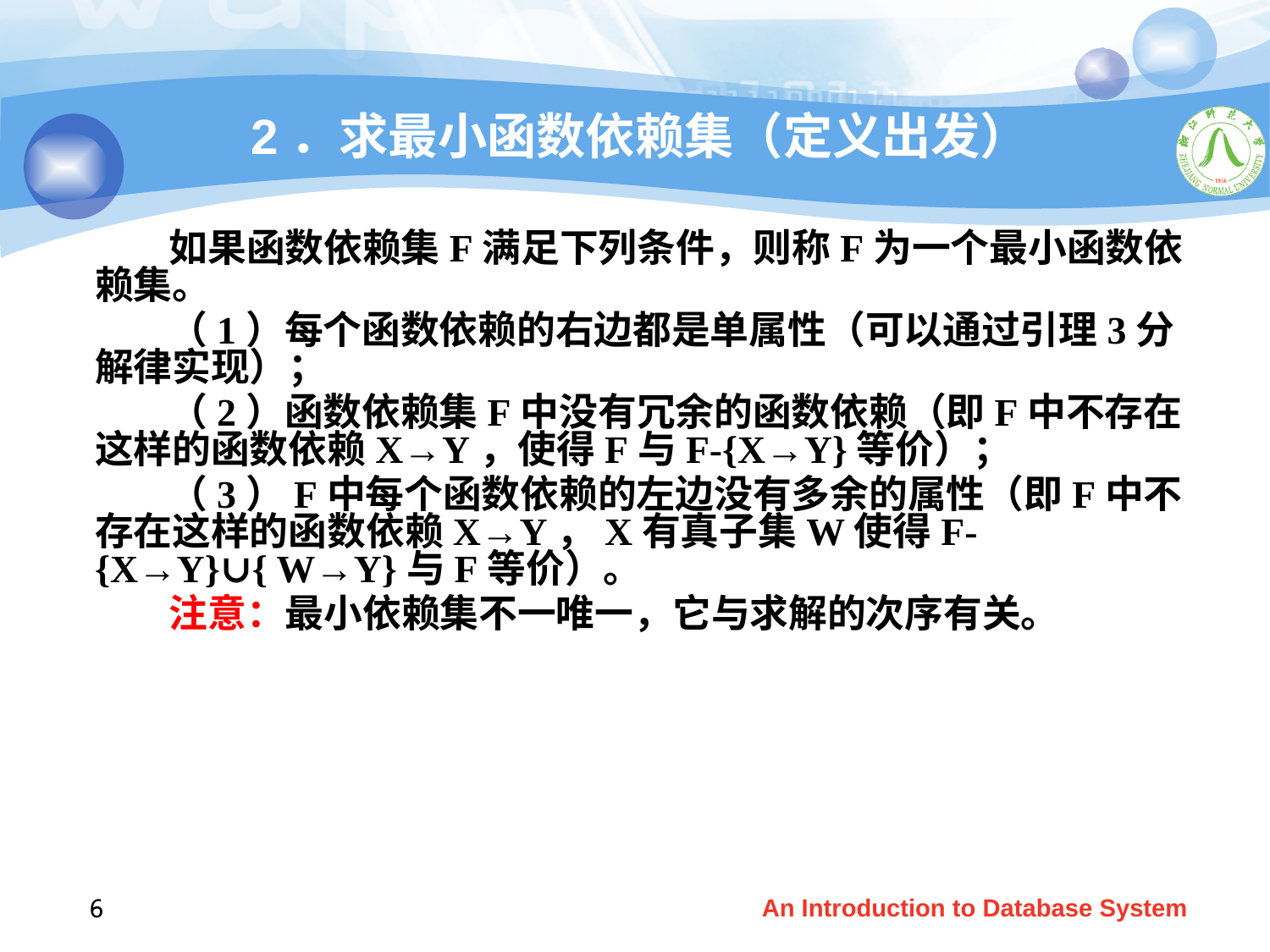

# 2．求最小函数依赖集（定义出发）
如果函数依赖集F满足下列条件，则称F为一个最小函数依赖集。
（1）每个函数依赖的右边都是单属性（可以通过引理3分解律实现）；
（2）函数依赖集F中没有冗余的函数依赖（即F中不存在这样的函数依赖X→Y，使得F与F-{X→Y}等价）；
（3）F中每个函数依赖的左边没有多余的属性（即F中不存在这样的函数依赖X→Y，X有真子集W使得F-{X→Y}∪{ W→Y}与F等价）。
注意：最小依赖集不一唯一，它与求解的次序有关。
6
An Introduction to Database System